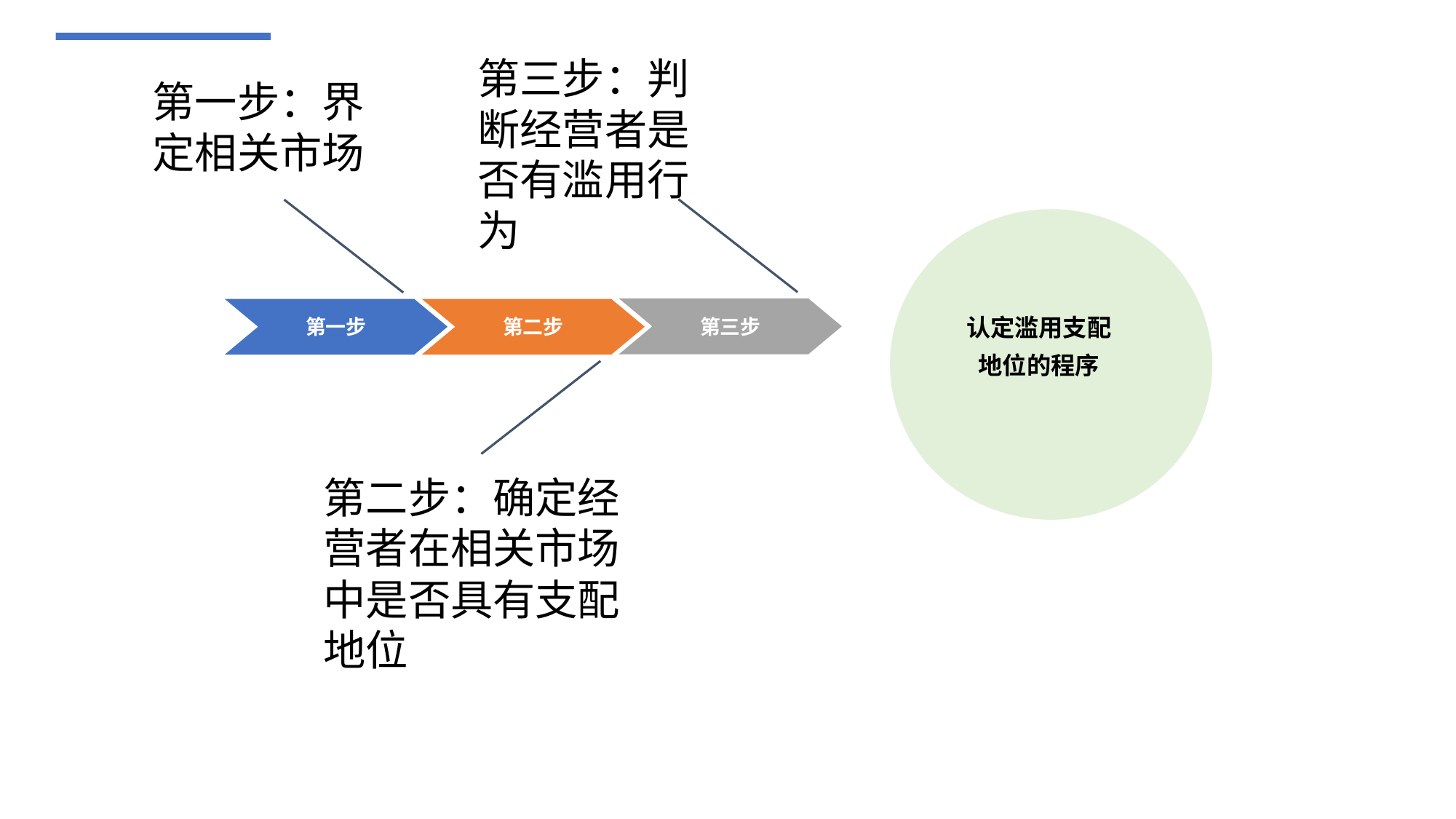

2.
第三步：判断经营者是否有滥用行为
第一步：界定相关市场

认定滥用支配
地位的程序
第三步
第一步
第二步
第二步：确定经营者在相关市场中是否具有支配地位